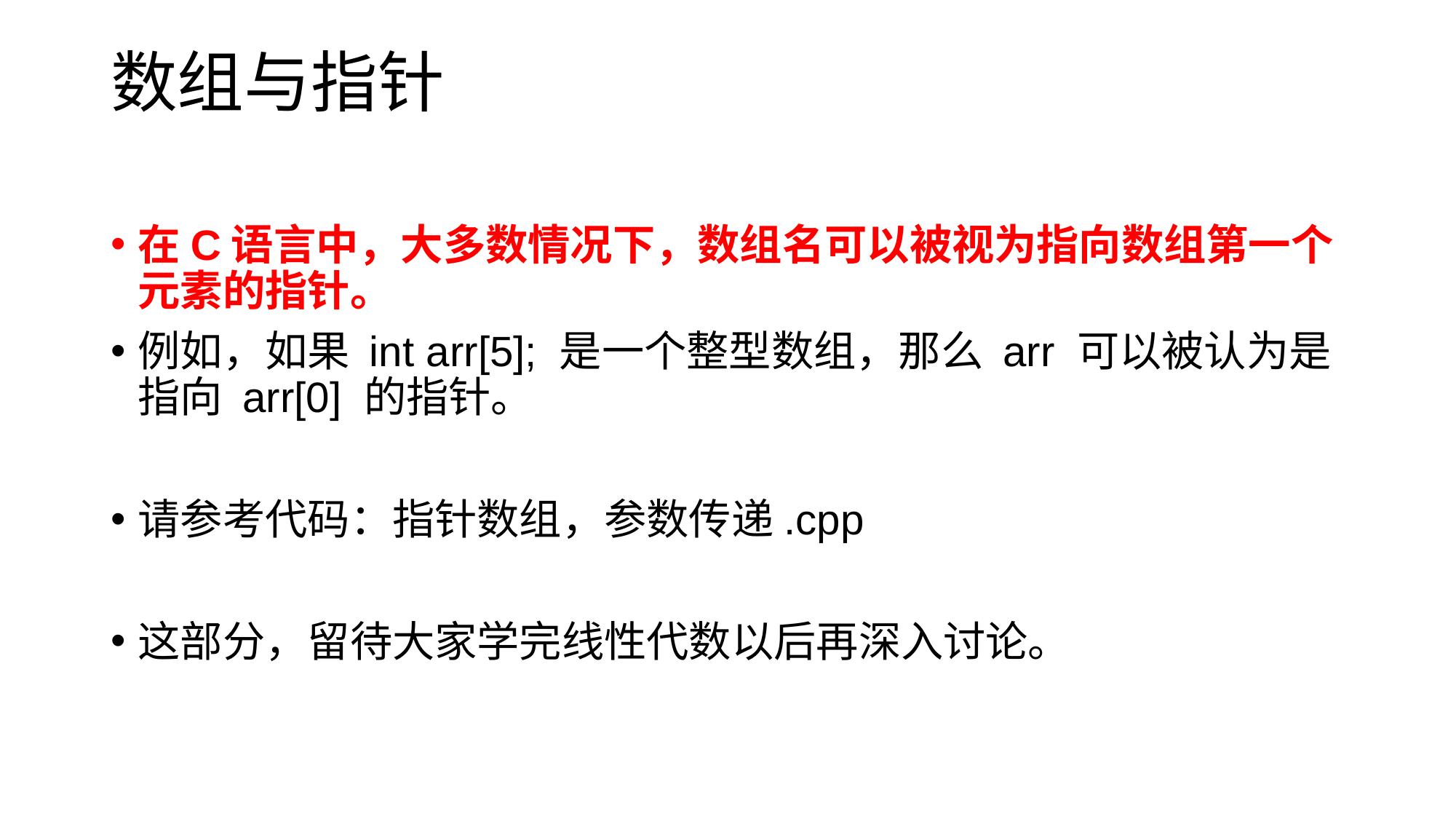

# 数组与指针
在C语言中，大多数情况下，数组名可以被视为指向数组第一个元素的指针。
例如，如果 int arr[5]; 是一个整型数组，那么 arr 可以被认为是指向 arr[0] 的指针。

请参考代码：指针数组，参数传递.cpp

这部分，留待大家学完线性代数以后再深入讨论。